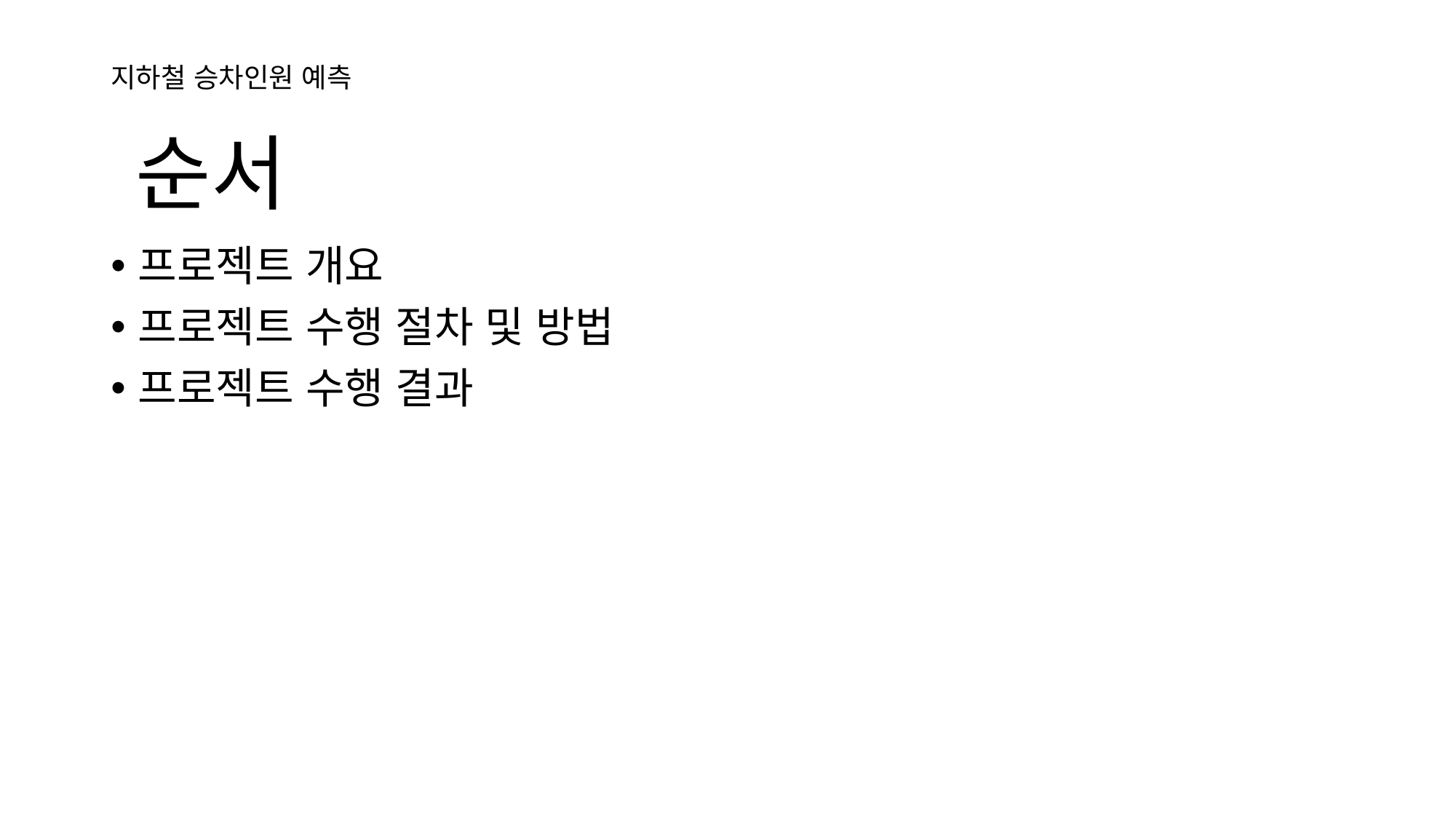

# 지하철 승차인원 예측
순서
프로젝트 개요
프로젝트 수행 절차 및 방법
프로젝트 수행 결과